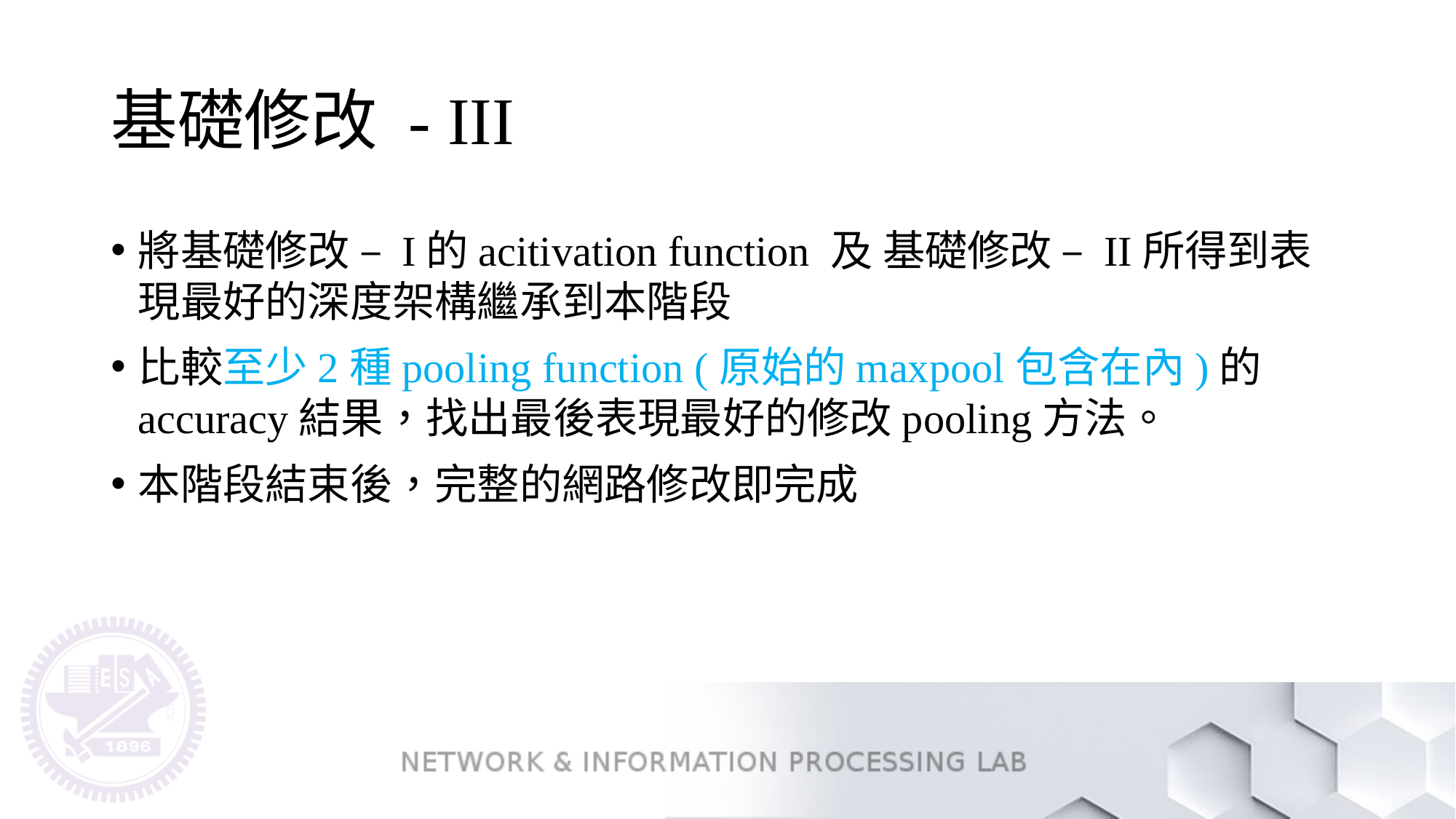

# 基礎修改 - III
將基礎修改 – I的acitivation function 及 基礎修改 – II所得到表現最好的深度架構繼承到本階段
比較至少2種pooling function (原始的maxpool包含在內)的accuracy結果，找出最後表現最好的修改pooling方法。
本階段結束後，完整的網路修改即完成